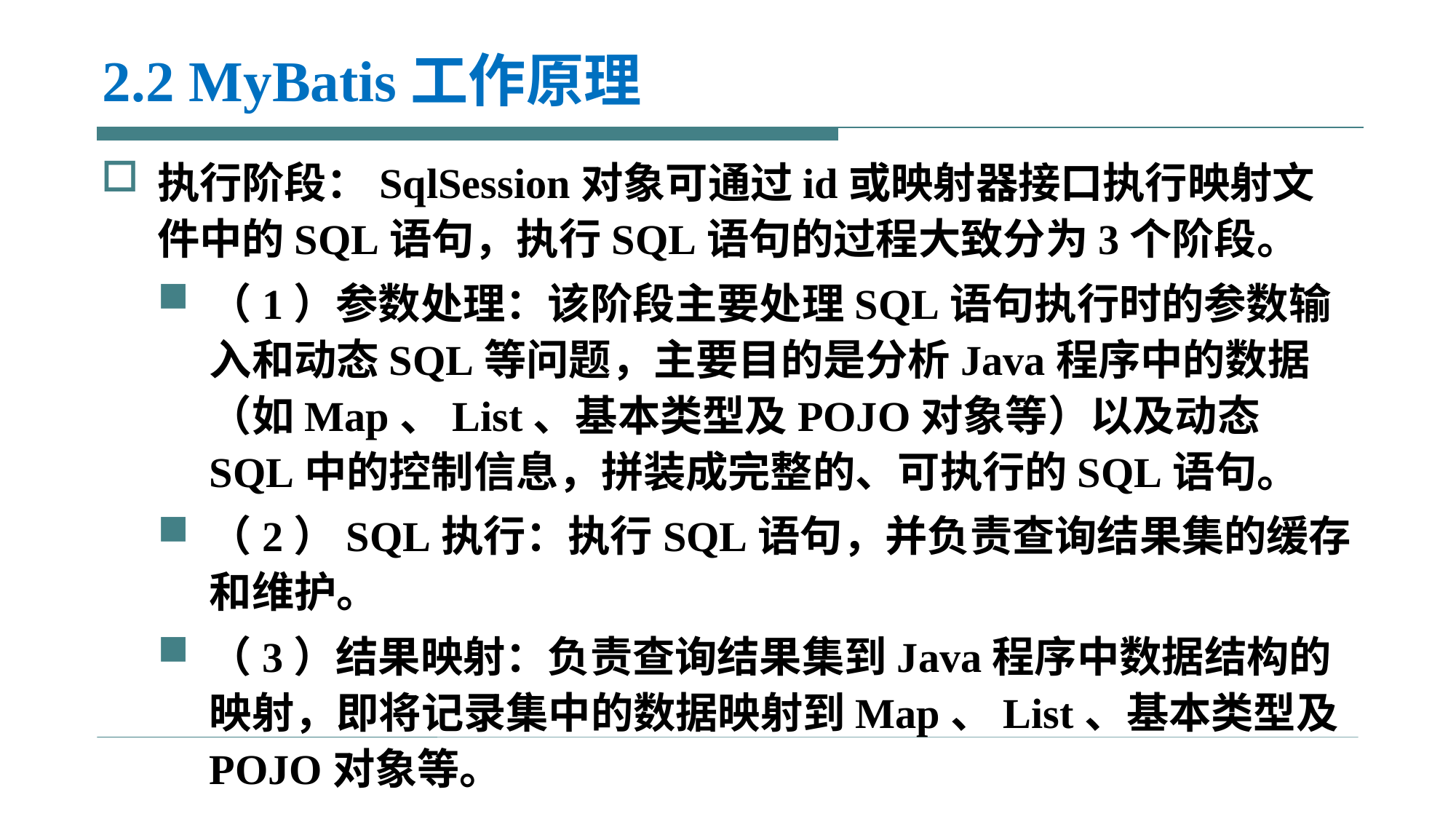

# 2.2 MyBatis工作原理
执行阶段：SqlSession对象可通过id或映射器接口执行映射文件中的SQL语句，执行SQL语句的过程大致分为3个阶段。
（1）参数处理：该阶段主要处理SQL语句执行时的参数输入和动态SQL等问题，主要目的是分析Java程序中的数据（如Map、List、基本类型及POJO对象等）以及动态SQL中的控制信息，拼装成完整的、可执行的SQL语句。
（2）SQL执行：执行SQL语句，并负责查询结果集的缓存和维护。
（3）结果映射：负责查询结果集到Java程序中数据结构的映射，即将记录集中的数据映射到Map、List、基本类型及POJO对象等。
17